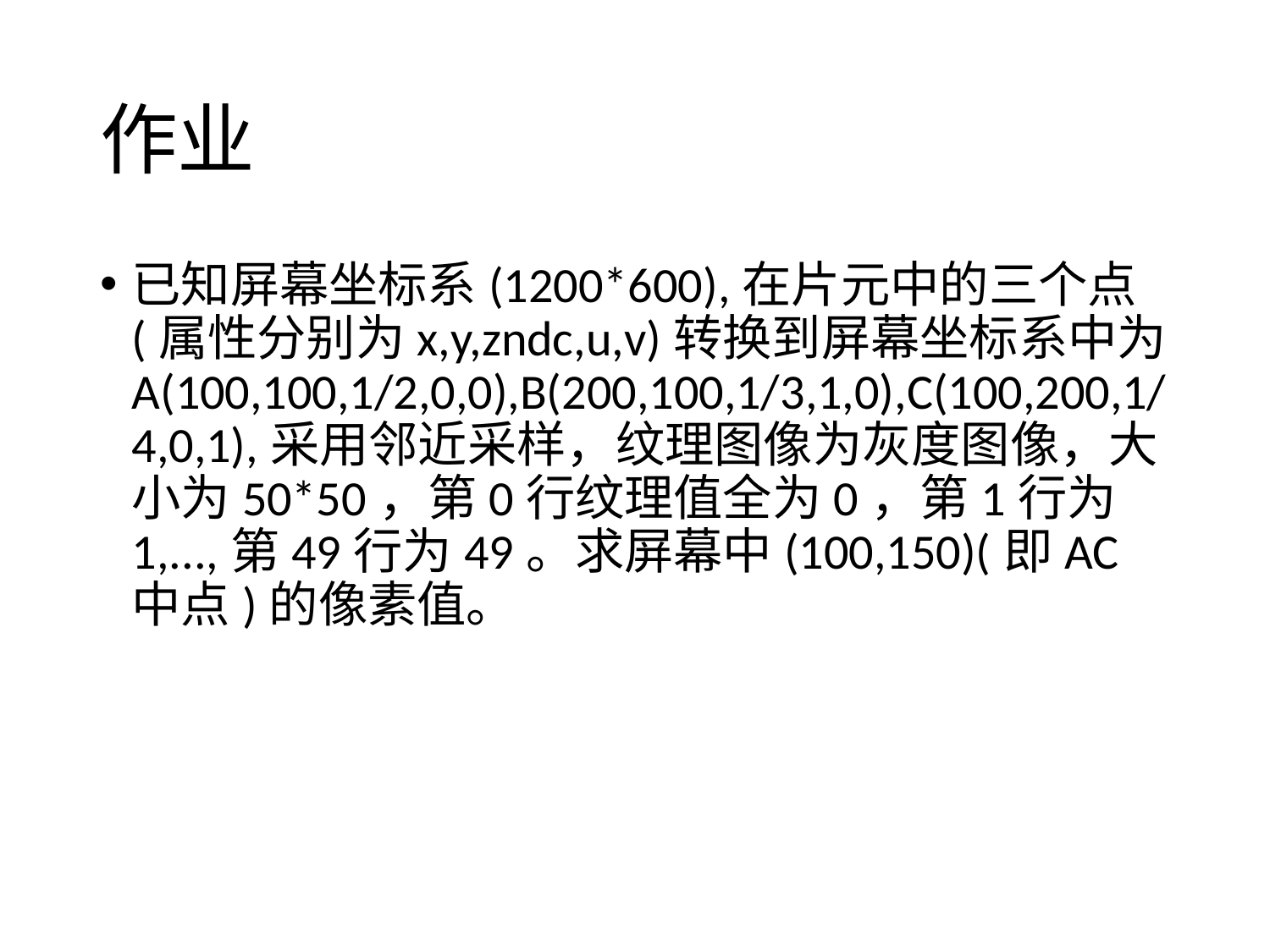

# 作业
已知屏幕坐标系(1200*600),在片元中的三个点(属性分别为x,y,zndc,u,v)转换到屏幕坐标系中为A(100,100,1/2,0,0),B(200,100,1/3,1,0),C(100,200,1/4,0,1),采用邻近采样，纹理图像为灰度图像，大小为50*50，第0行纹理值全为0，第1行为1,...,第49行为49。求屏幕中(100,150)(即AC中点)的像素值。